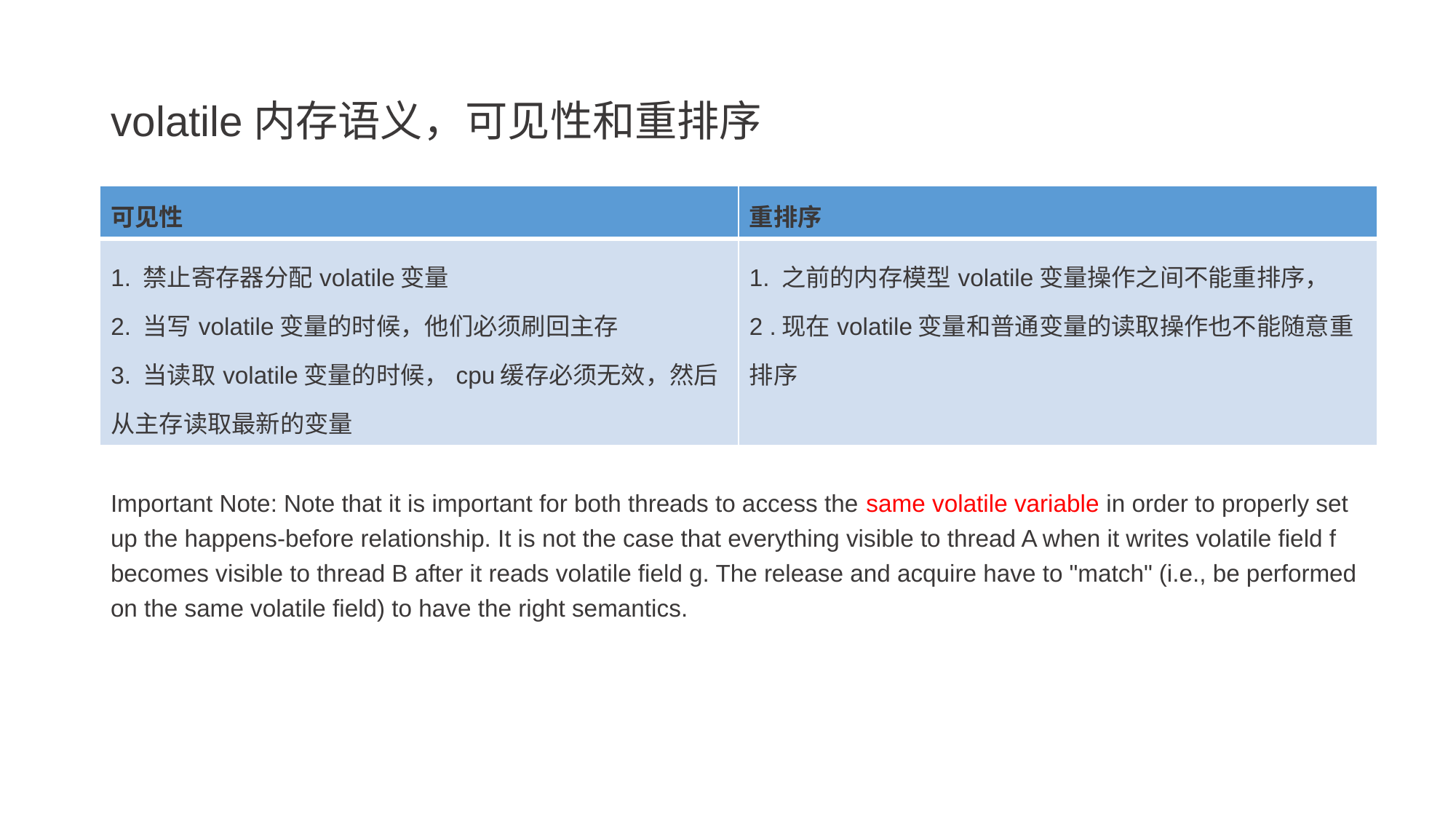

# volatile内存语义，可见性和重排序
| 可见性 | 重排序 |
| --- | --- |
| 1. 禁止寄存器分配volatile变量 2. 当写volatile变量的时候，他们必须刷回主存 3. 当读取volatile变量的时候，cpu缓存必须无效，然后从主存读取最新的变量 | 1. 之前的内存模型volatile变量操作之间不能重排序， 2 .现在volatile变量和普通变量的读取操作也不能随意重排序 |
Important Note: Note that it is important for both threads to access the same volatile variable in order to properly set up the happens-before relationship. It is not the case that everything visible to thread A when it writes volatile field f becomes visible to thread B after it reads volatile field g. The release and acquire have to "match" (i.e., be performed on the same volatile field) to have the right semantics.